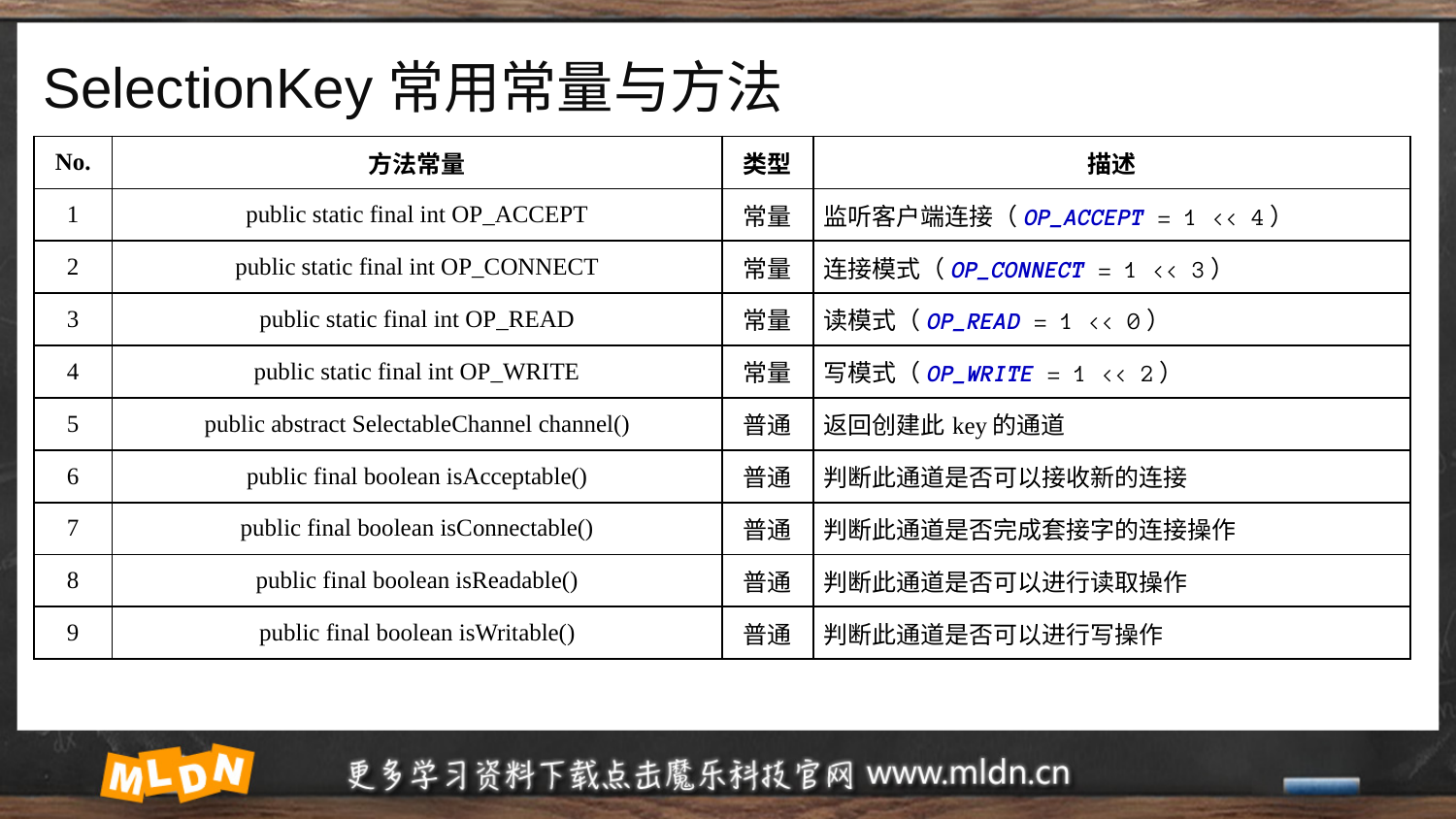

# SelectionKey常用常量与方法
| No. | 方法常量 | 类型 | 描述 |
| --- | --- | --- | --- |
| 1 | public static final int OP\_ACCEPT | 常量 | 监听客户端连接（OP\_ACCEPT = 1 << 4） |
| 2 | public static final int OP\_CONNECT | 常量 | 连接模式（OP\_CONNECT = 1 << 3） |
| 3 | public static final int OP\_READ | 常量 | 读模式（OP\_READ = 1 << 0） |
| 4 | public static final int OP\_WRITE | 常量 | 写模式（OP\_WRITE = 1 << 2） |
| 5 | public abstract SelectableChannel channel() | 普通 | 返回创建此key的通道 |
| 6 | public final boolean isAcceptable() | 普通 | 判断此通道是否可以接收新的连接 |
| 7 | public final boolean isConnectable() | 普通 | 判断此通道是否完成套接字的连接操作 |
| 8 | public final boolean isReadable() | 普通 | 判断此通道是否可以进行读取操作 |
| 9 | public final boolean isWritable() | 普通 | 判断此通道是否可以进行写操作 |